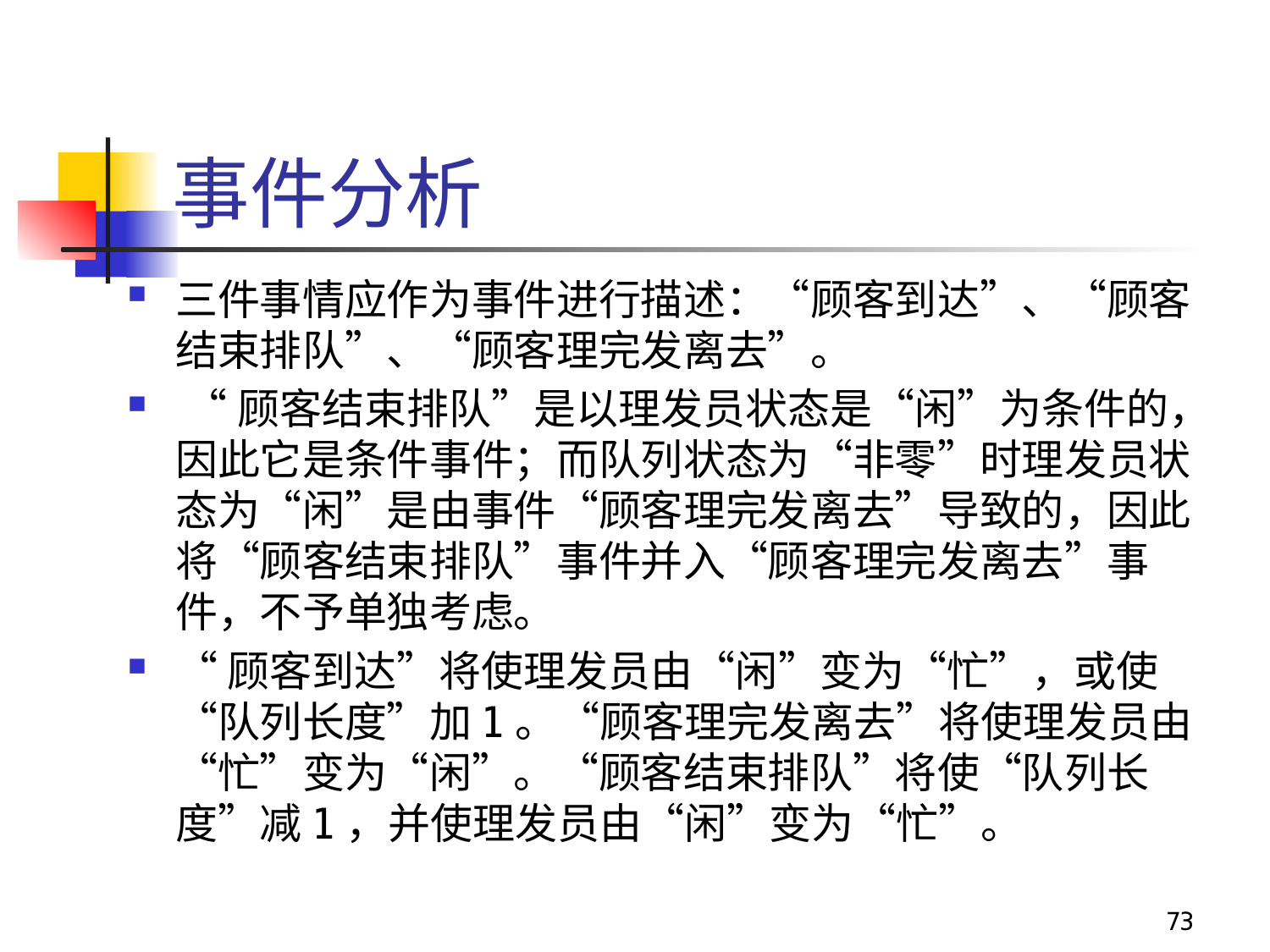

# 事件分析
三件事情应作为事件进行描述：“顾客到达”、“顾客结束排队”、“顾客理完发离去”。
 “顾客结束排队”是以理发员状态是“闲”为条件的，因此它是条件事件；而队列状态为“非零”时理发员状态为“闲”是由事件“顾客理完发离去”导致的，因此将“顾客结束排队”事件并入“顾客理完发离去”事件，不予单独考虑。
“顾客到达”将使理发员由“闲”变为“忙”，或使“队列长度”加1。“顾客理完发离去”将使理发员由“忙”变为“闲”。“顾客结束排队”将使“队列长度”减1，并使理发员由“闲”变为“忙”。
73